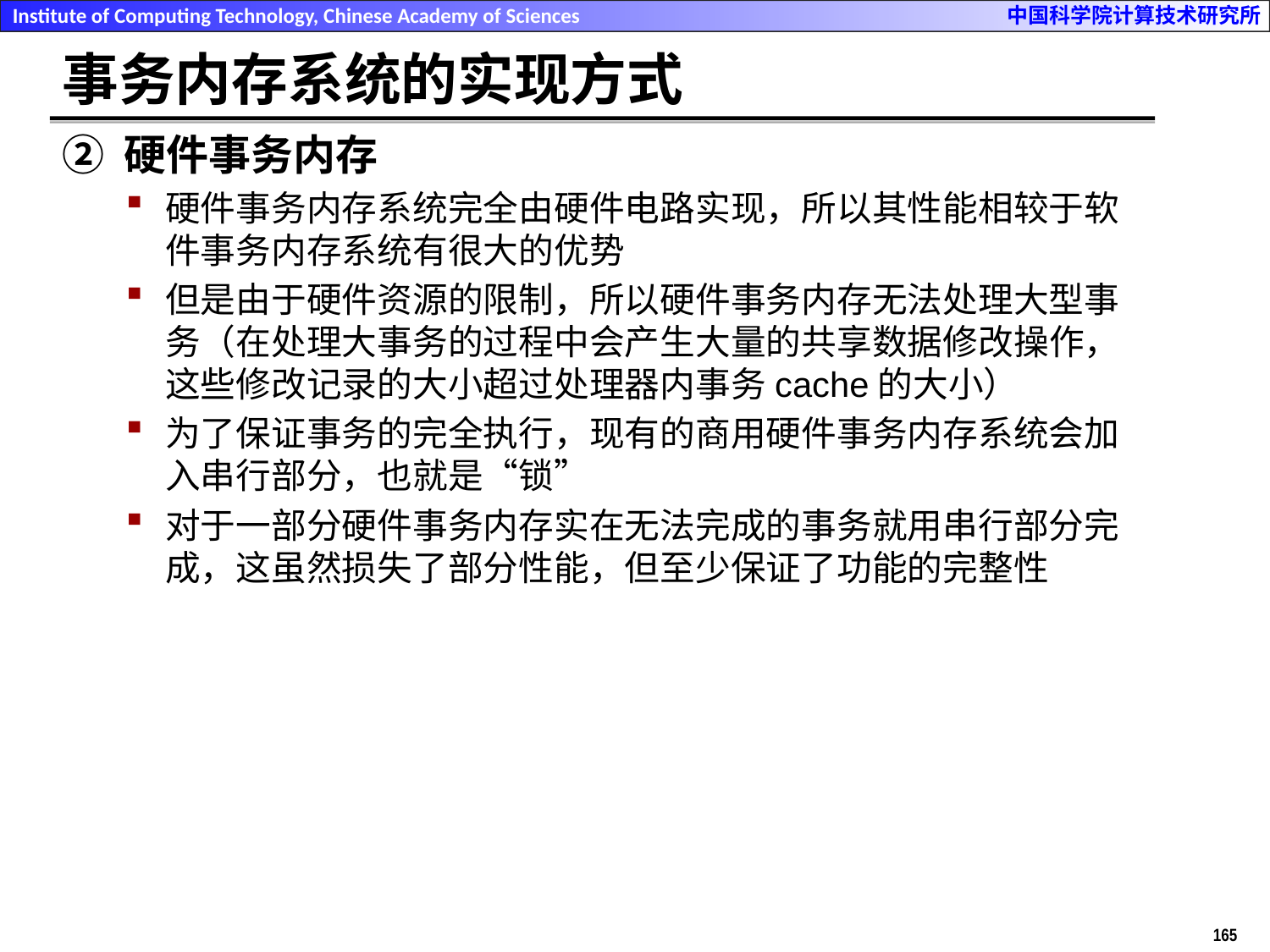

# 事务内存系统的实现方式
② 硬件事务内存
硬件事务内存系统完全由硬件电路实现，所以其性能相较于软件事务内存系统有很大的优势
但是由于硬件资源的限制，所以硬件事务内存无法处理大型事务（在处理大事务的过程中会产生大量的共享数据修改操作，这些修改记录的大小超过处理器内事务cache的大小）
为了保证事务的完全执行，现有的商用硬件事务内存系统会加入串行部分，也就是“锁”
对于一部分硬件事务内存实在无法完成的事务就用串行部分完成，这虽然损失了部分性能，但至少保证了功能的完整性